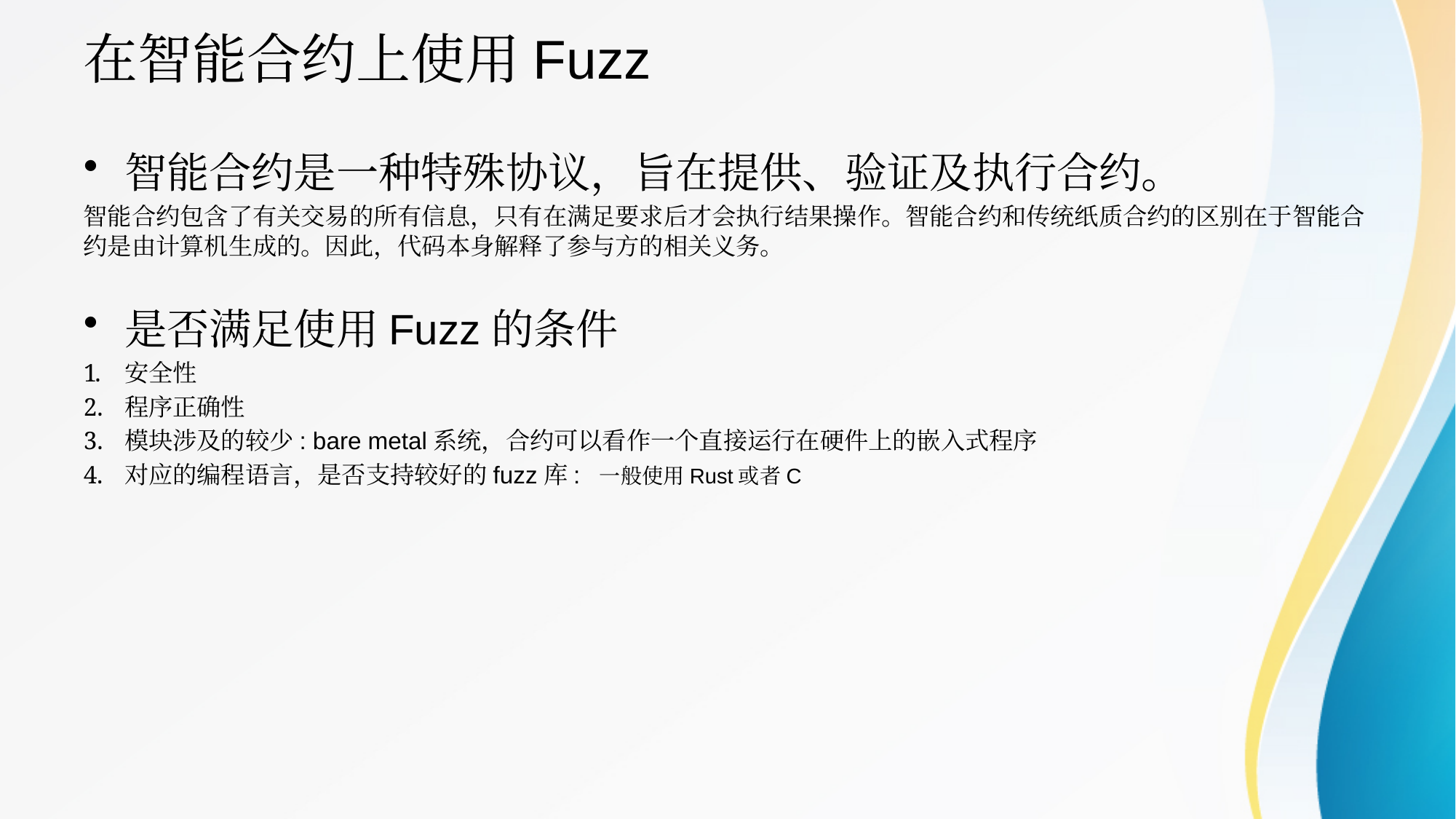

# 在智能合约上使用Fuzz
智能合约是一种特殊协议，旨在提供、验证及执行合约。
智能合约包含了有关交易的所有信息，只有在满足要求后才会执行结果操作。智能合约和传统纸质合约的区别在于智能合约是由计算机生成的。因此，代码本身解释了参与方的相关义务。

是否满足使用Fuzz的条件
安全性
程序正确性
模块涉及的较少: bare metal系统，合约可以看作一个直接运行在硬件上的嵌入式程序
对应的编程语言，是否支持较好的fuzz库:  一般使用Rust或者C